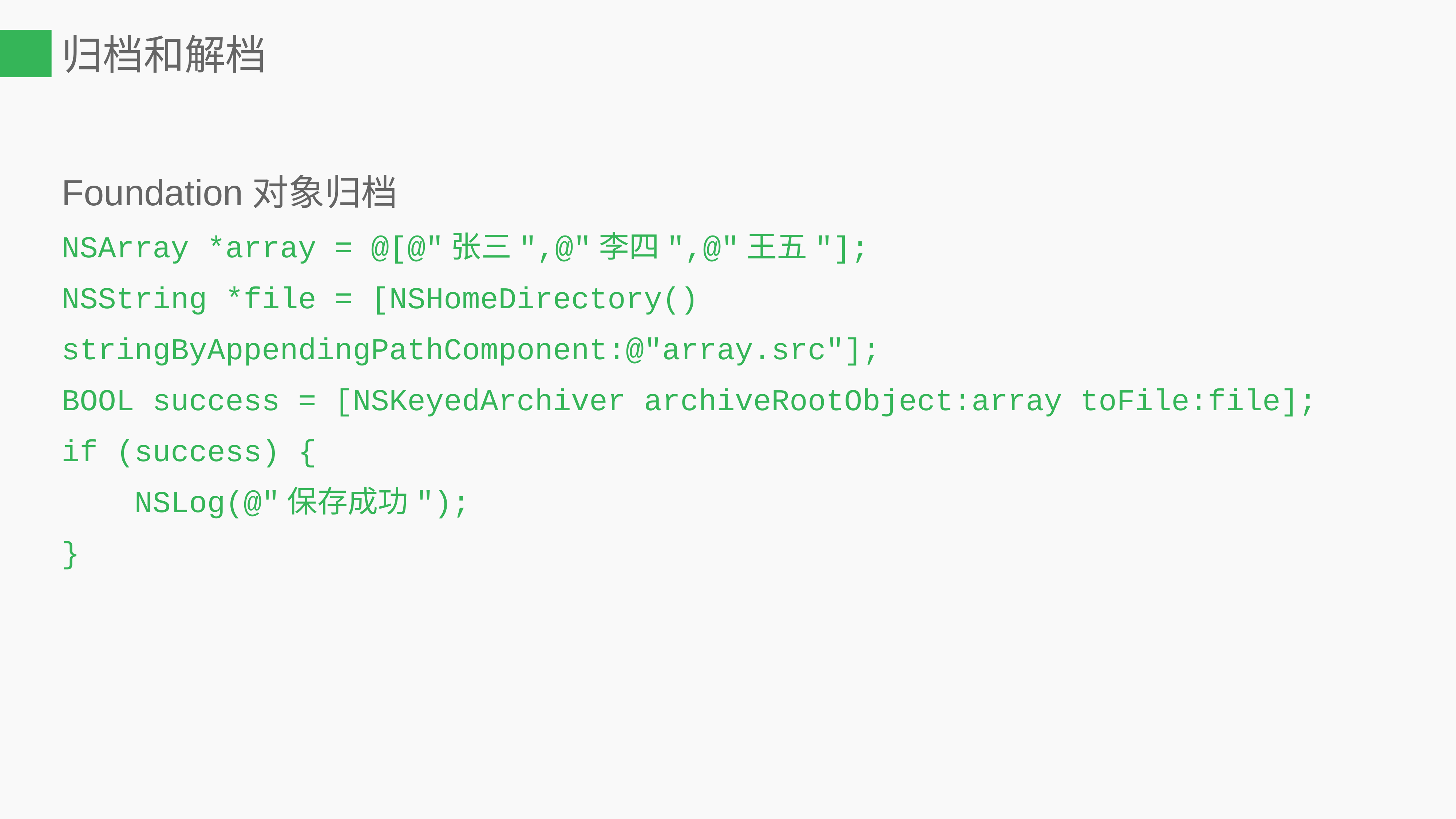

# 归档和解档
Foundation对象归档
NSArray *array = @[@"张三",@"李四",@"王五"];
NSString *file = [NSHomeDirectory() stringByAppendingPathComponent:@"array.src"];
BOOL success = [NSKeyedArchiver archiveRootObject:array toFile:file];
if (success) {
    NSLog(@"保存成功");
}